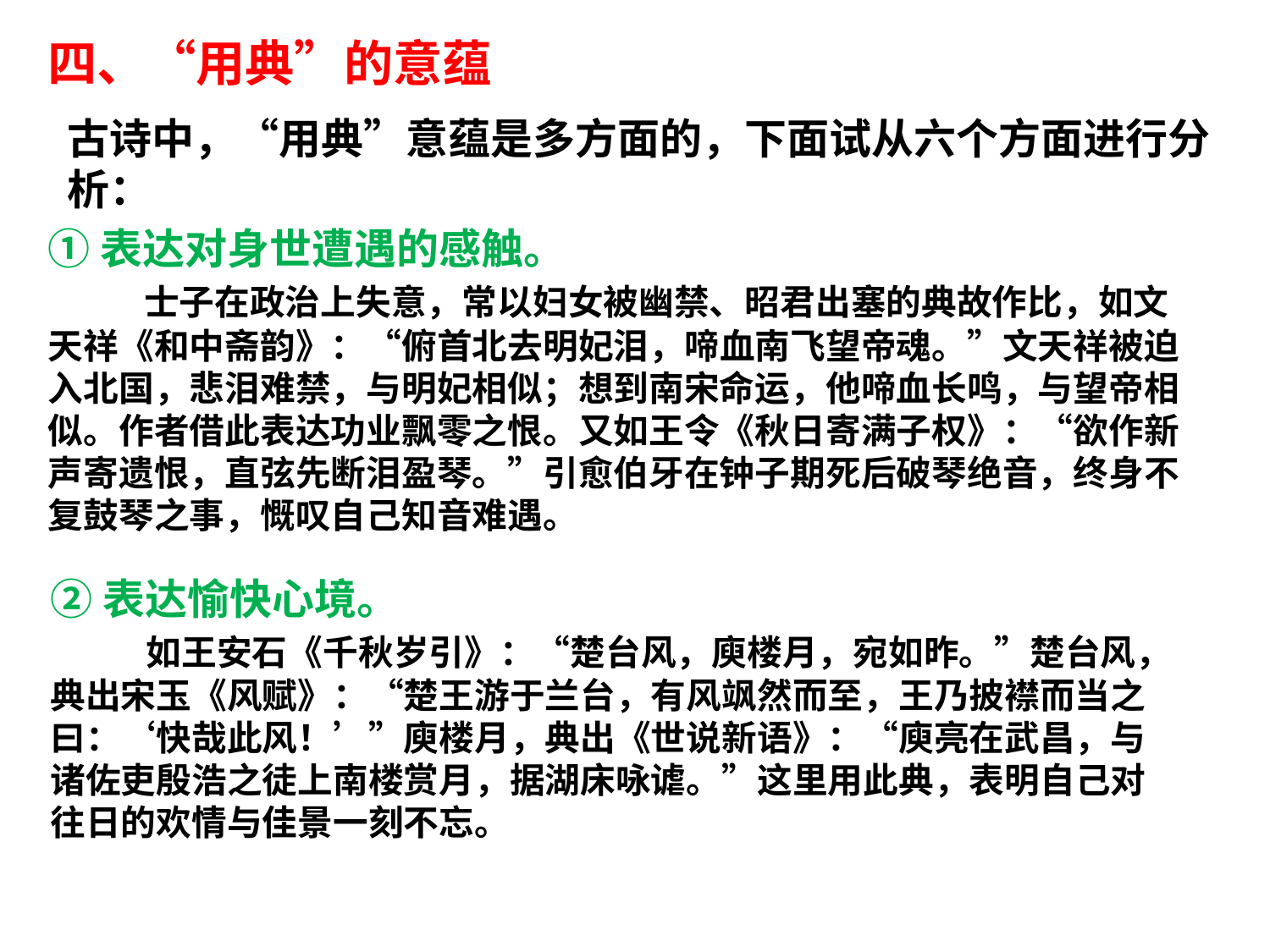

四、“用典”的意蕴
古诗中，“用典”意蕴是多方面的，下面试从六个方面进行分析：
①表达对身世遭遇的感触。
         士子在政治上失意，常以妇女被幽禁、昭君出塞的典故作比，如文天祥《和中斋韵》：“俯首北去明妃泪，啼血南飞望帝魂。”文天祥被迫入北国，悲泪难禁，与明妃相似；想到南宋命运，他啼血长鸣，与望帝相似。作者借此表达功业飘零之恨。又如王令《秋日寄满子权》：“欲作新声寄遗恨，直弦先断泪盈琴。”引愈伯牙在钟子期死后破琴绝音，终身不复鼓琴之事，慨叹自己知音难遇。
②表达愉快心境。
         如王安石《千秋岁引》：“楚台风，庾楼月，宛如昨。”楚台风，典出宋玉《风赋》：“楚王游于兰台，有风飒然而至，王乃披襟而当之曰：‘快哉此风！’”庾楼月，典出《世说新语》：“庾亮在武昌，与诸佐吏殷浩之徒上南楼赏月，据湖床咏谑。”这里用此典，表明自己对往日的欢情与佳景一刻不忘。